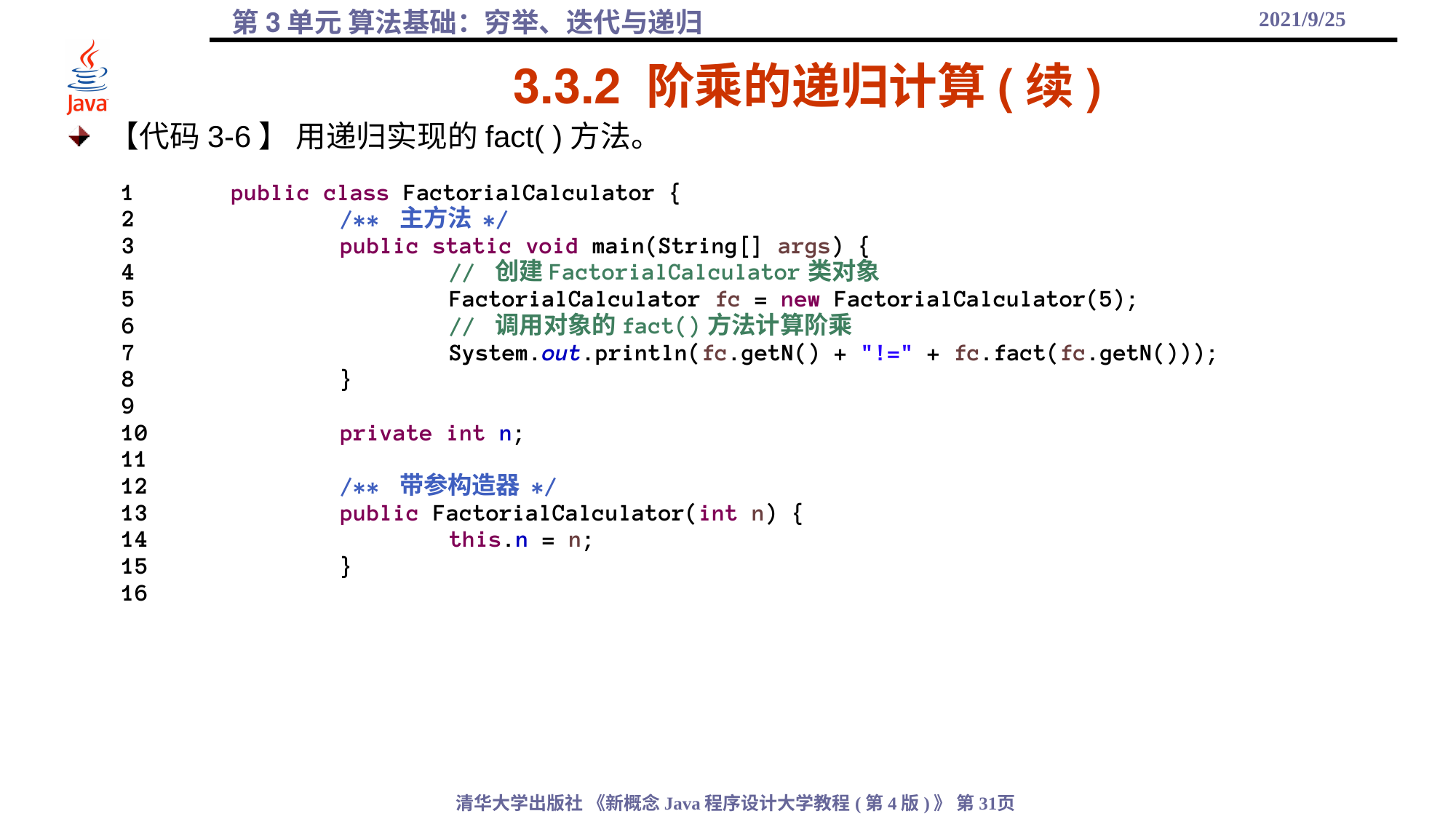

2021/9/25
# 3.3.2 阶乘的递归计算(续)
【代码3-6】 用递归实现的fact( )方法。

1	public class FactorialCalculator {
2		/** 主方法 */
3		public static void main(String[] args) {
4			// 创建FactorialCalculator类对象
5			FactorialCalculator fc = new FactorialCalculator(5);
6			// 调用对象的fact()方法计算阶乘
7			System.out.println(fc.getN() + "!=" + fc.fact(fc.getN()));
8		}
9
10		private int n;
11
12		/** 带参构造器 */
13		public FactorialCalculator(int n) {
14			this.n = n;
15		}
16